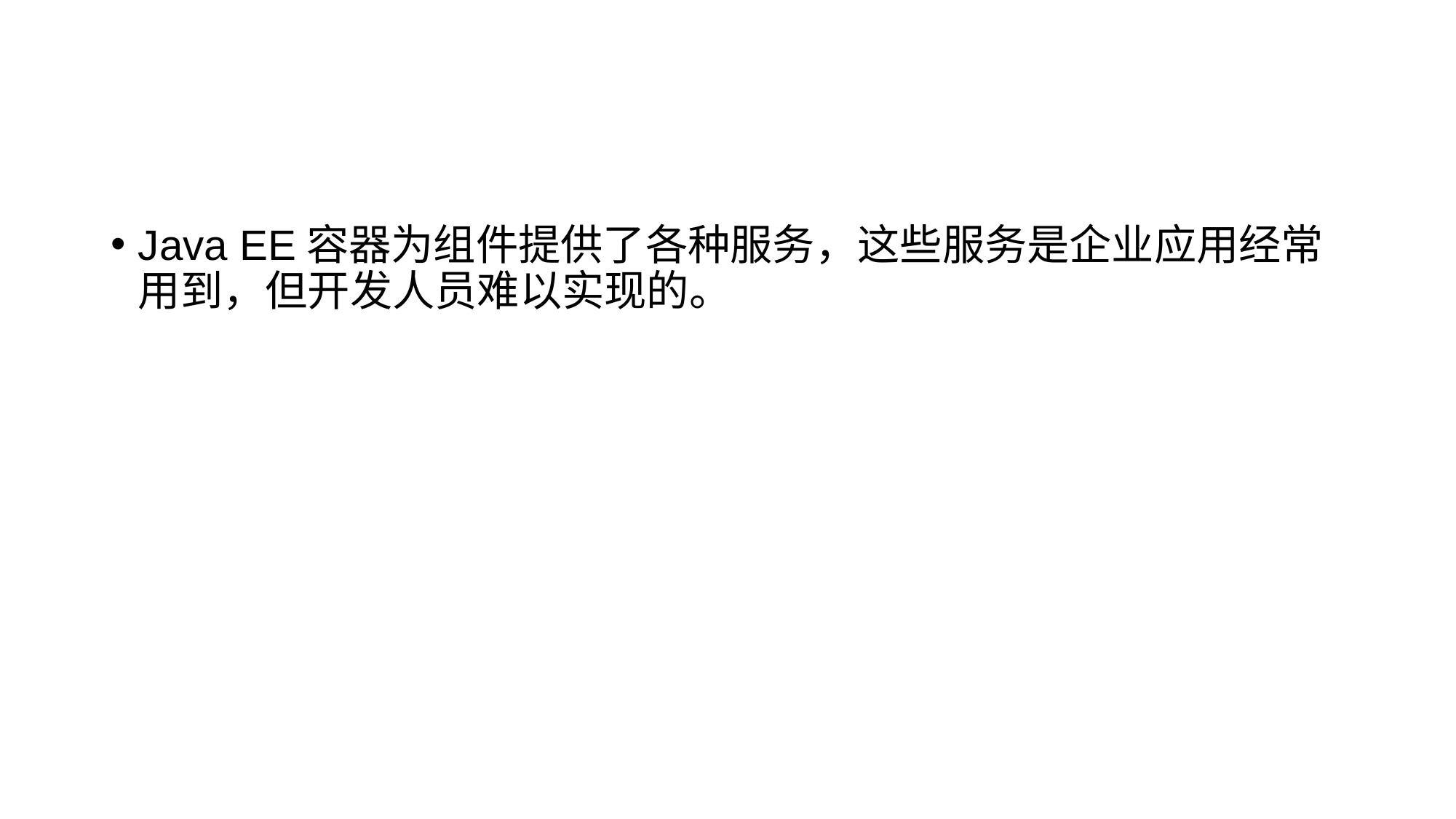

#
Java EE容器为组件提供了各种服务，这些服务是企业应用经常用到，但开发人员难以实现的。